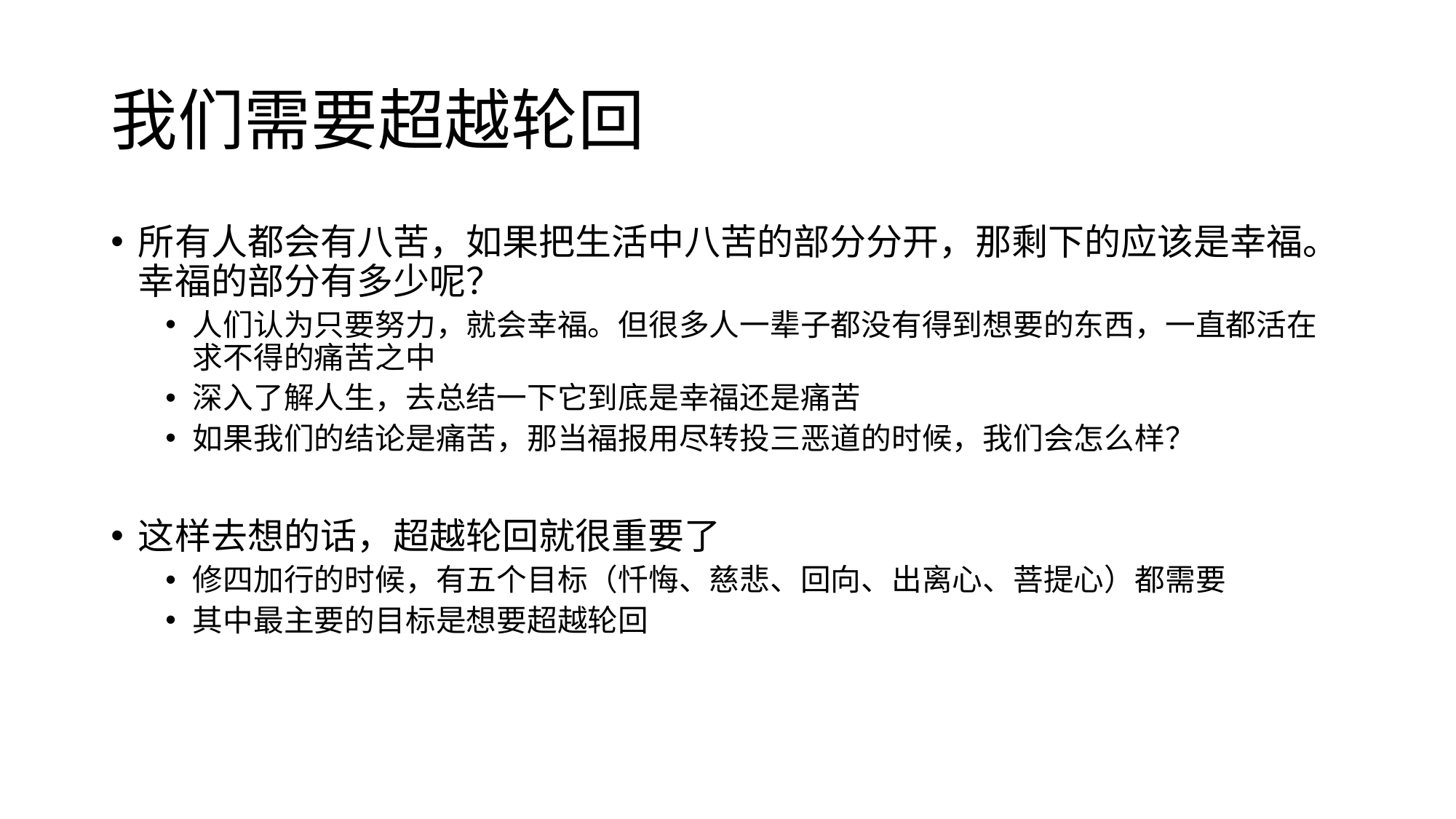

# 我们需要超越轮回
所有人都会有八苦，如果把生活中八苦的部分分开，那剩下的应该是幸福。幸福的部分有多少呢？
人们认为只要努力，就会幸福。但很多人一辈子都没有得到想要的东西，一直都活在求不得的痛苦之中
深入了解人生，去总结一下它到底是幸福还是痛苦
如果我们的结论是痛苦，那当福报用尽转投三恶道的时候，我们会怎么样？

这样去想的话，超越轮回就很重要了
修四加行的时候，有五个目标（忏悔、慈悲、回向、出离心、菩提心）都需要
其中最主要的目标是想要超越轮回